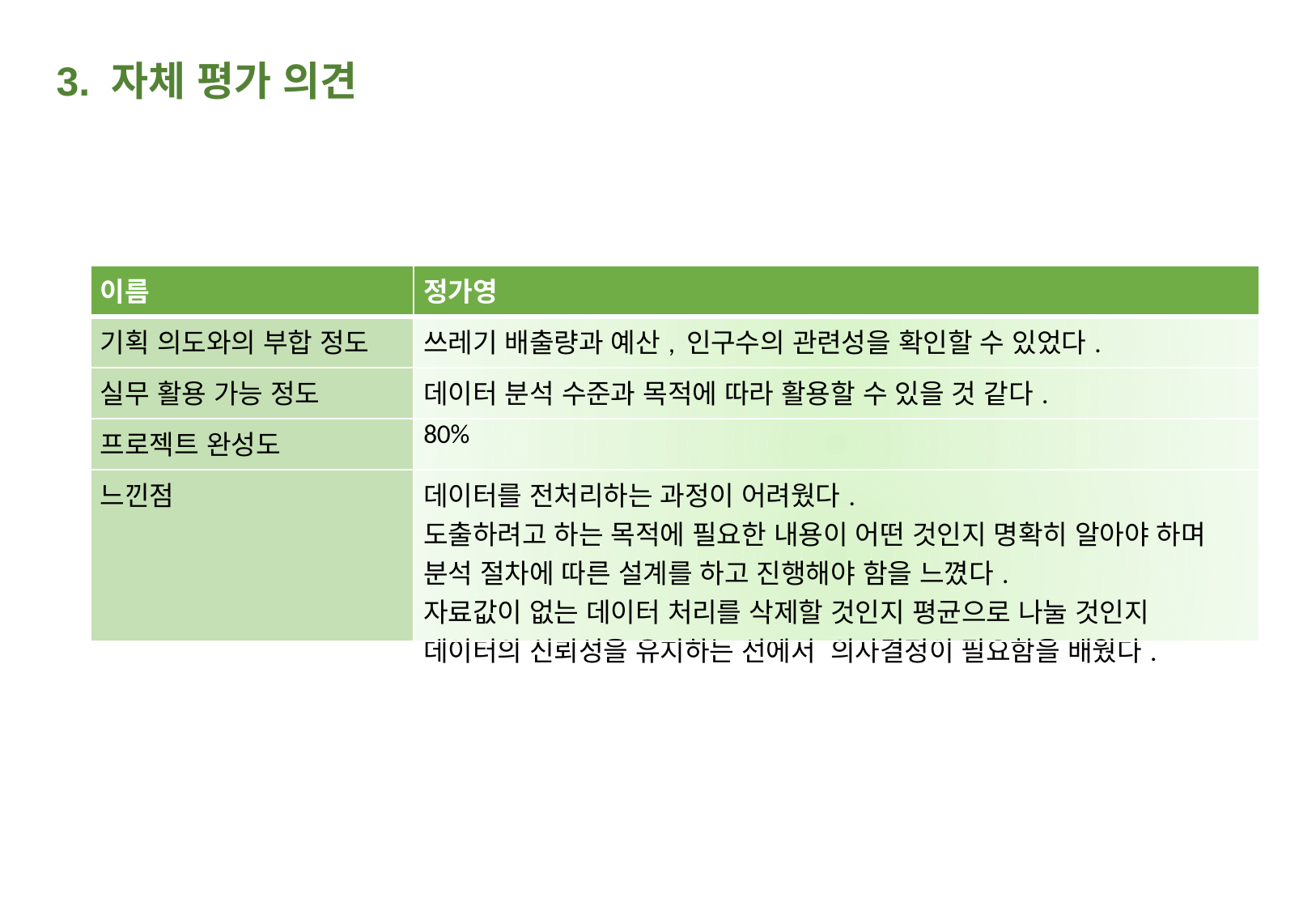

3. 자체 평가 의견
| 이름 | 정가영 |
| --- | --- |
| 기획 의도와의 부합 정도 | 쓰레기 배출량과 예산, 인구수의 관련성을 확인할 수 있었다. |
| 실무 활용 가능 정도 | 데이터 분석 수준과 목적에 따라 활용할 수 있을 것 같다. |
| 프로젝트 완성도 | 80% |
| 느낀점 | 데이터를 전처리하는 과정이 어려웠다. 도출하려고 하는 목적에 필요한 내용이 어떤 것인지 명확히 알아야 하며 분석 절차에 따른 설계를 하고 진행해야 함을 느꼈다. 자료값이 없는 데이터 처리를 삭제할 것인지 평균으로 나눌 것인지 데이터의 신뢰성을 유지하는 선에서 의사결정이 필요함을 배웠다. |
STEP. 5
STEP. 4
데이터 전처리
데이터 수집
사전기획